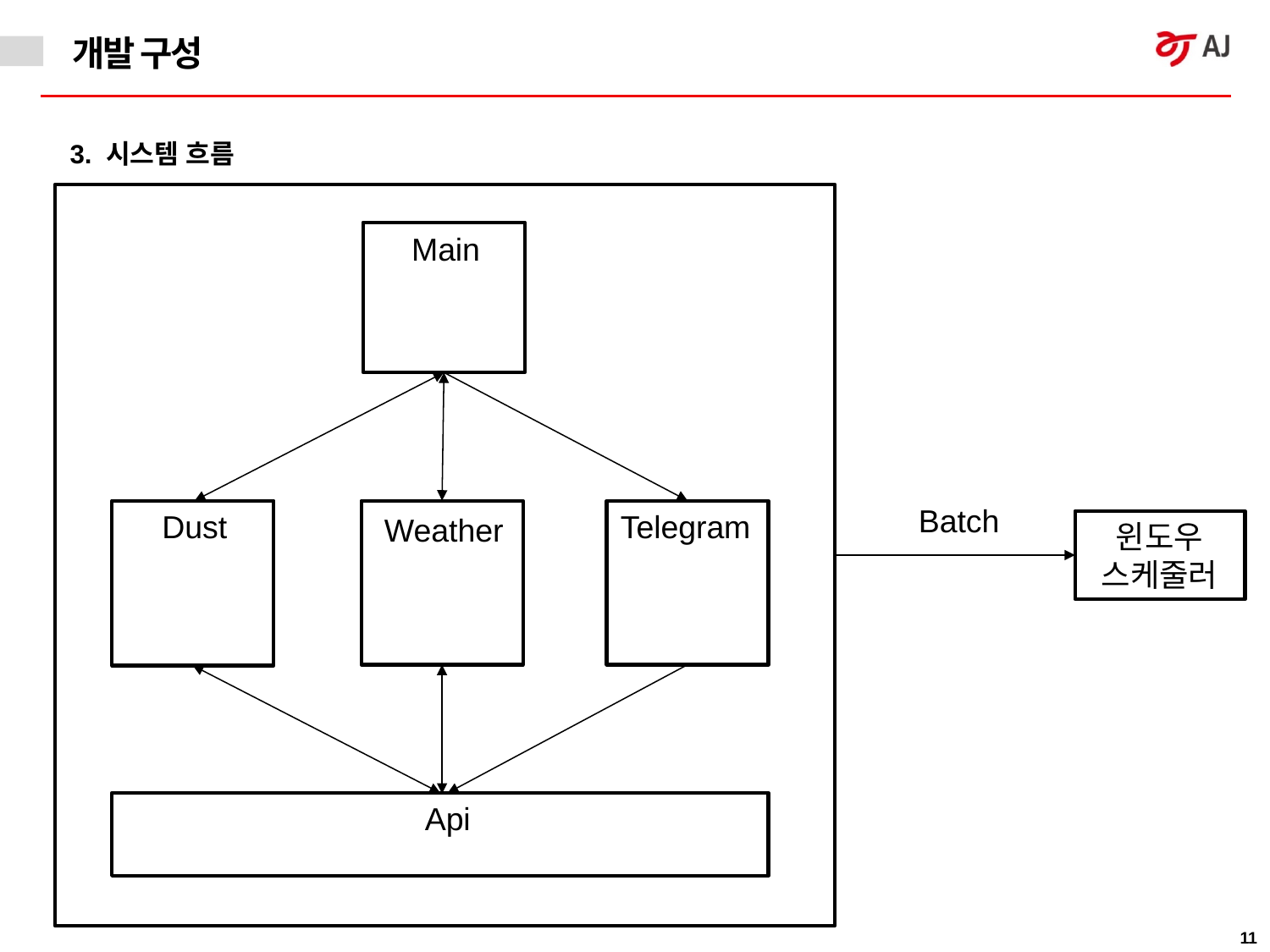

개발 구성
3. 시스템 흐름

Main

Dust

Weather
Telegram

Api
Batch

윈도우 스케줄러
11